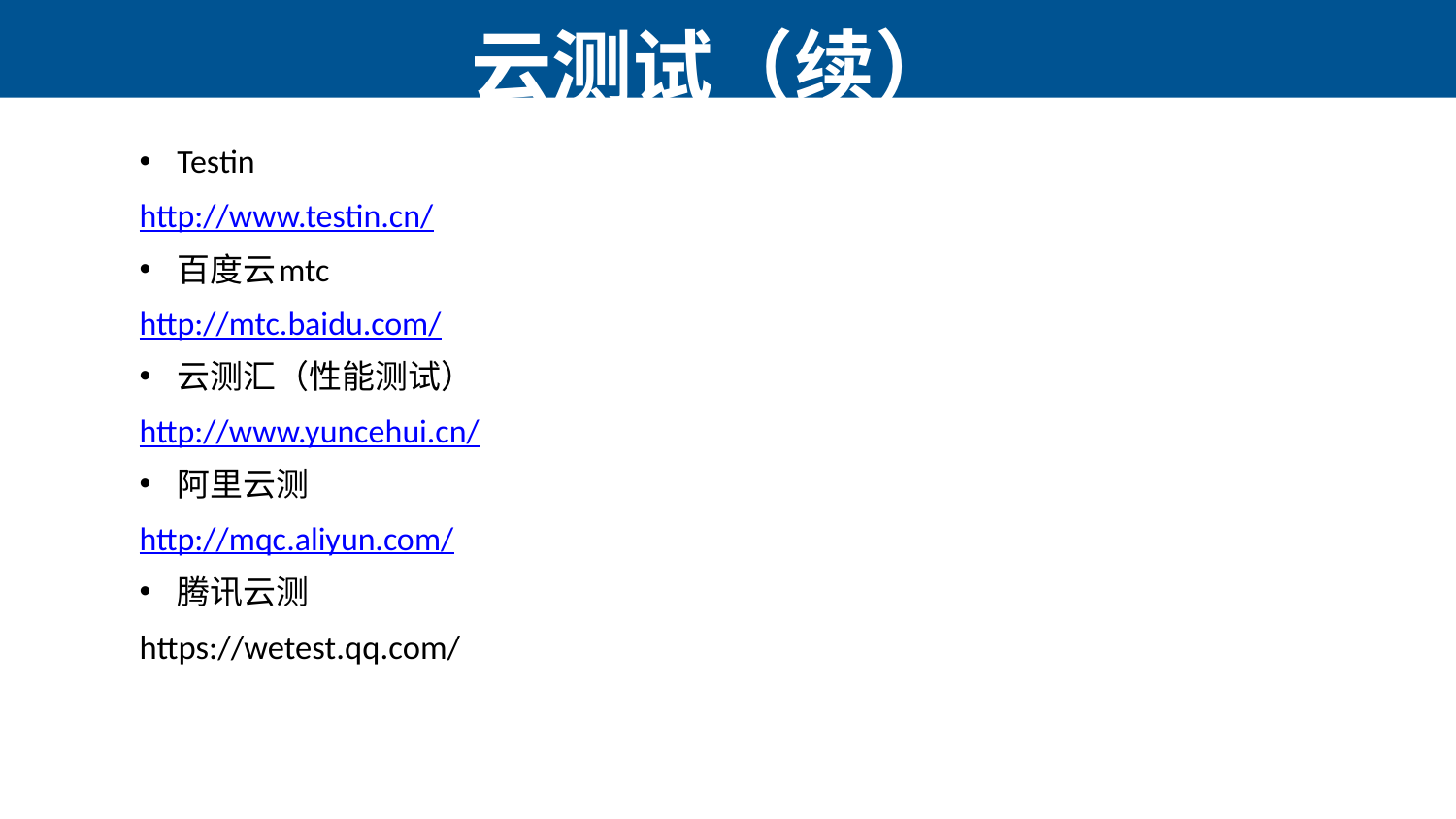

云测试（续）
Testin
http://www.testin.cn/
百度云mtc
http://mtc.baidu.com/
云测汇（性能测试）
http://www.yuncehui.cn/
阿里云测
http://mqc.aliyun.com/
腾讯云测
https://wetest.qq.com/